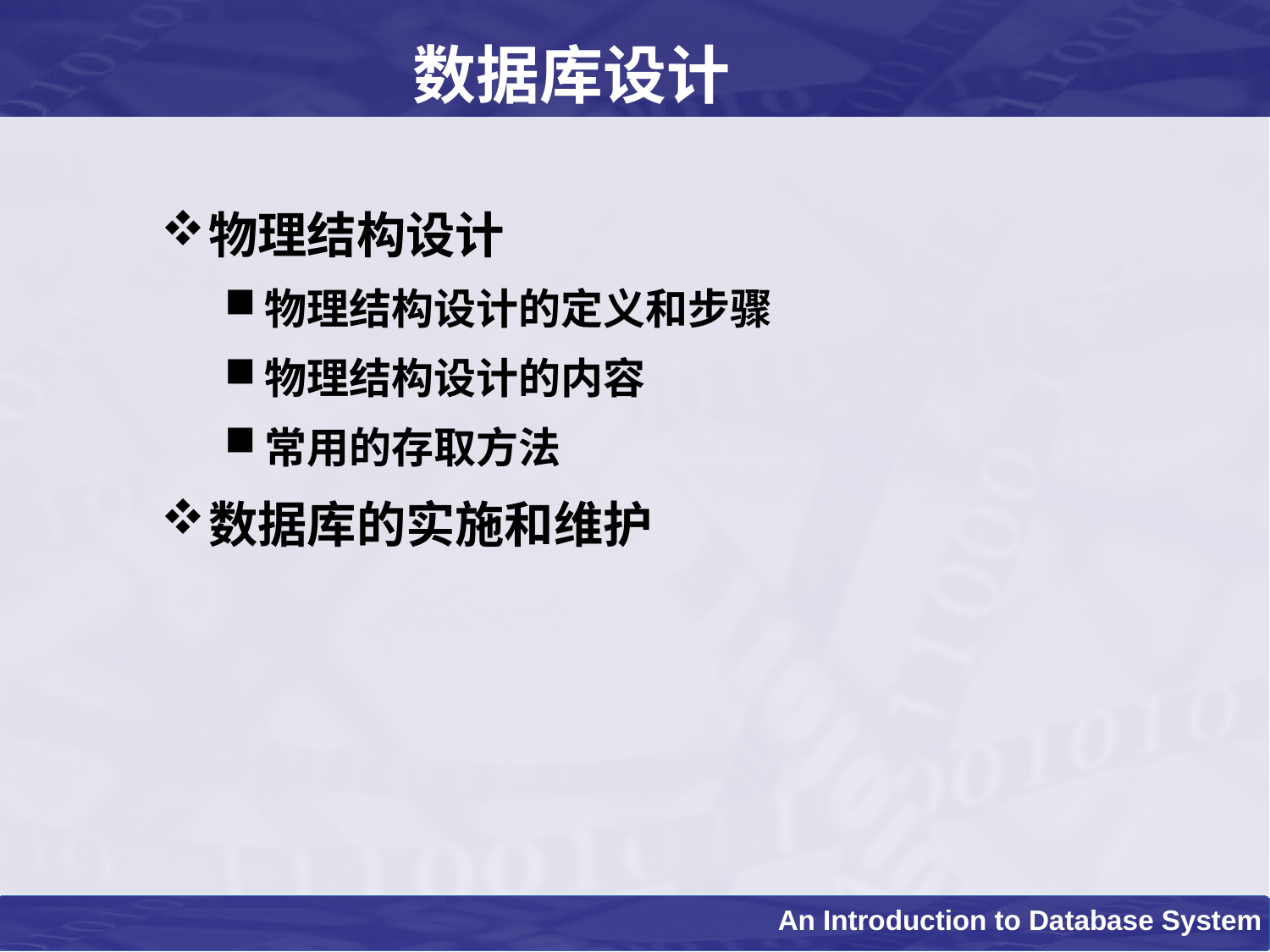

数据库设计
物理结构设计
物理结构设计的定义和步骤
物理结构设计的内容
常用的存取方法
数据库的实施和维护